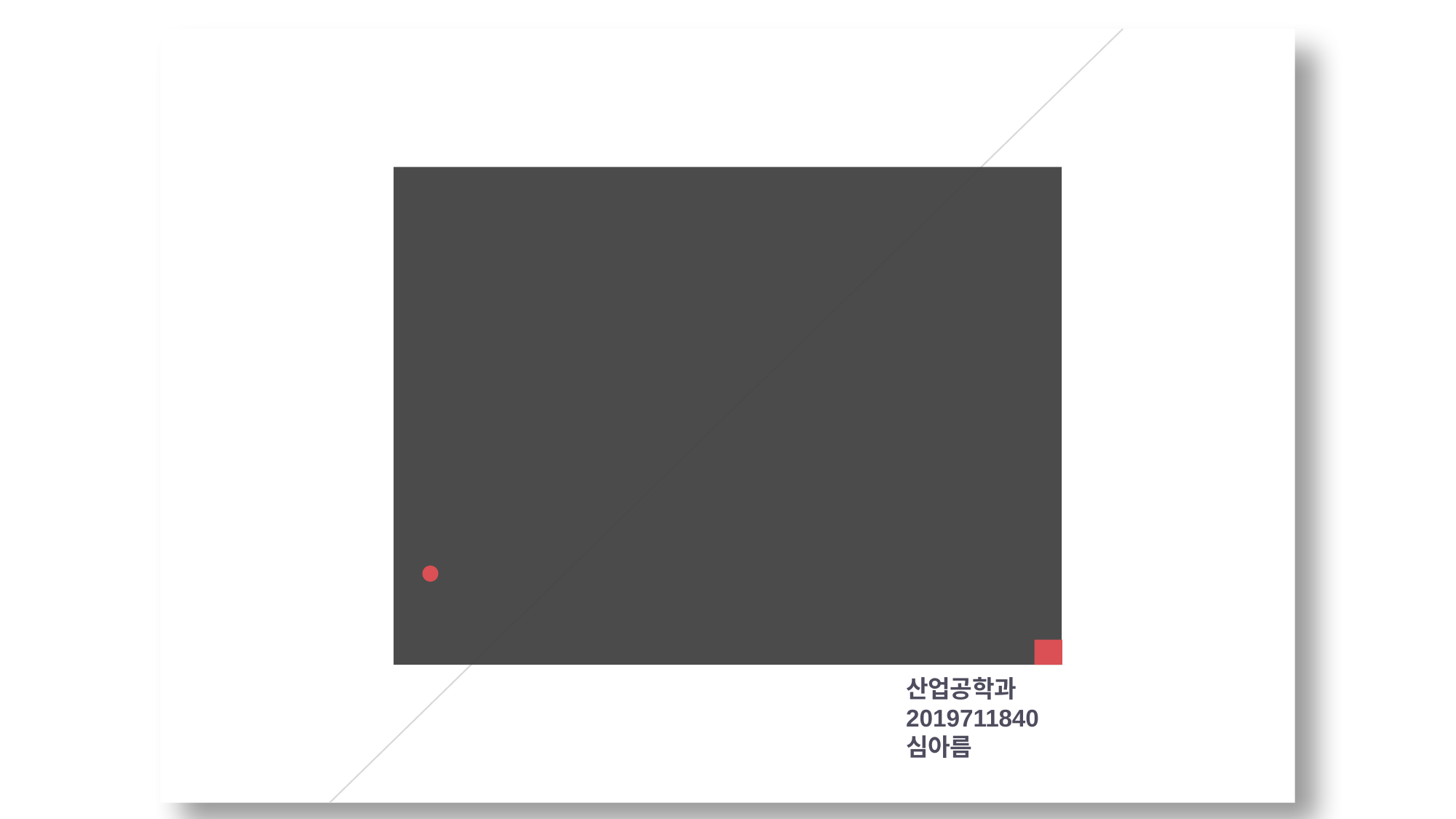

MetaHeuristic
A simulated annealing algorithm
For
the clustering problem

산업공학과
2019711840
심아름